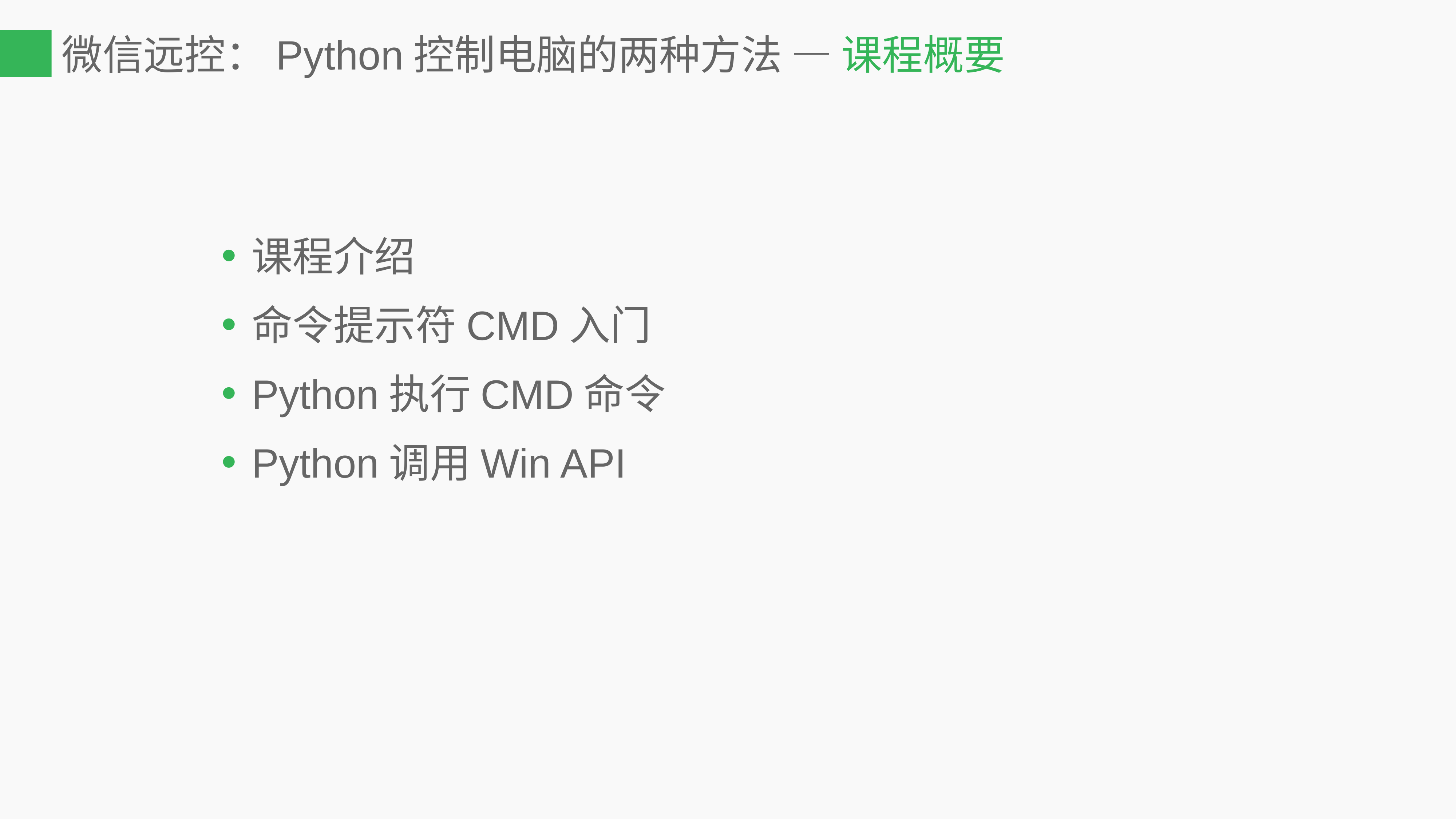

# 微信远控：Python控制电脑的两种方法 — 课程概要
课程介绍
命令提示符CMD入门
Python执行CMD命令
Python调用Win API